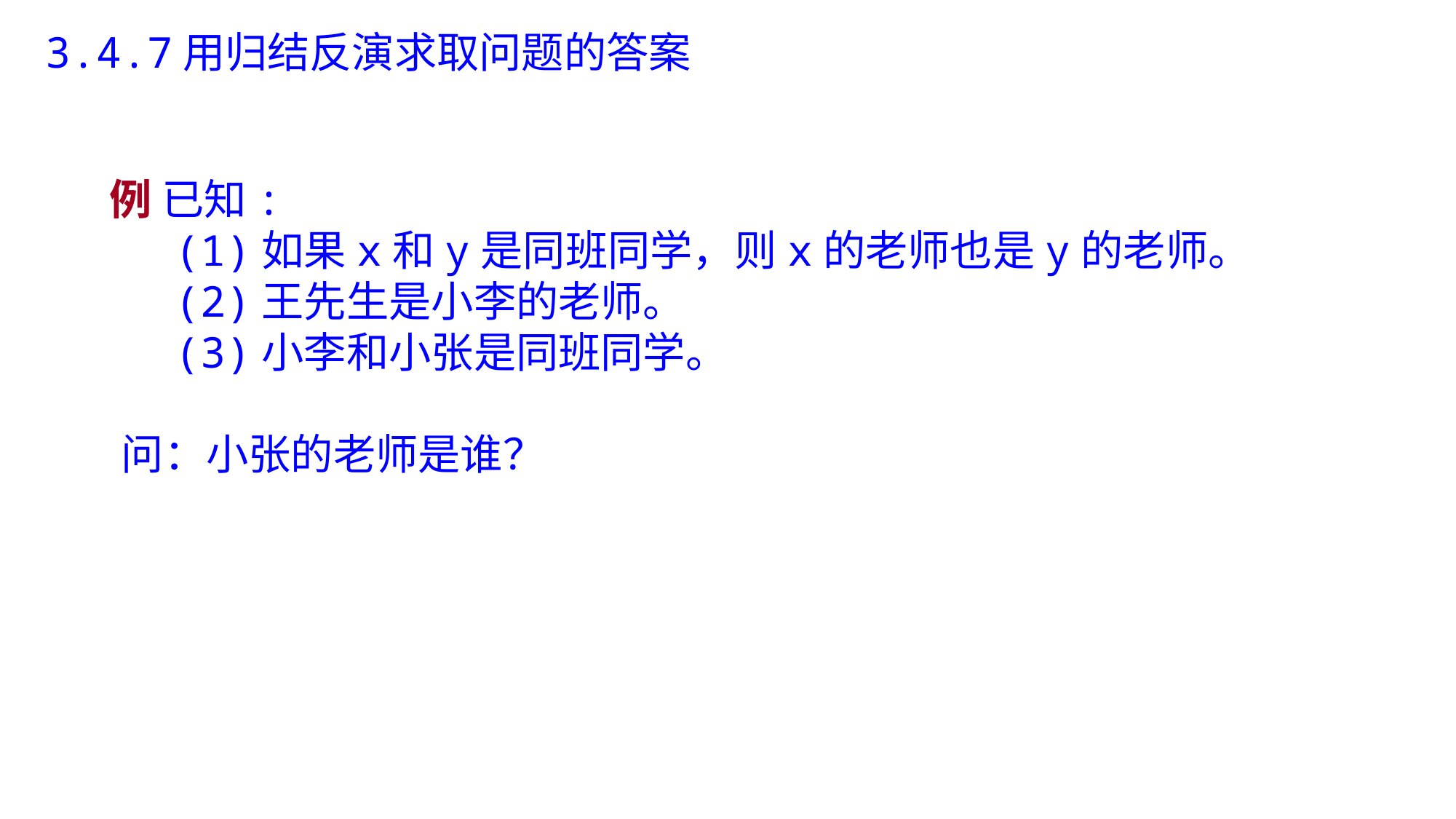

# 3.4.7用归结反演求取问题的答案
   例 已知:
    (1)如果x和y是同班同学，则x的老师也是y的老师。
    (2)王先生是小李的老师。
    (3)小李和小张是同班同学。

    问：小张的老师是谁？

92